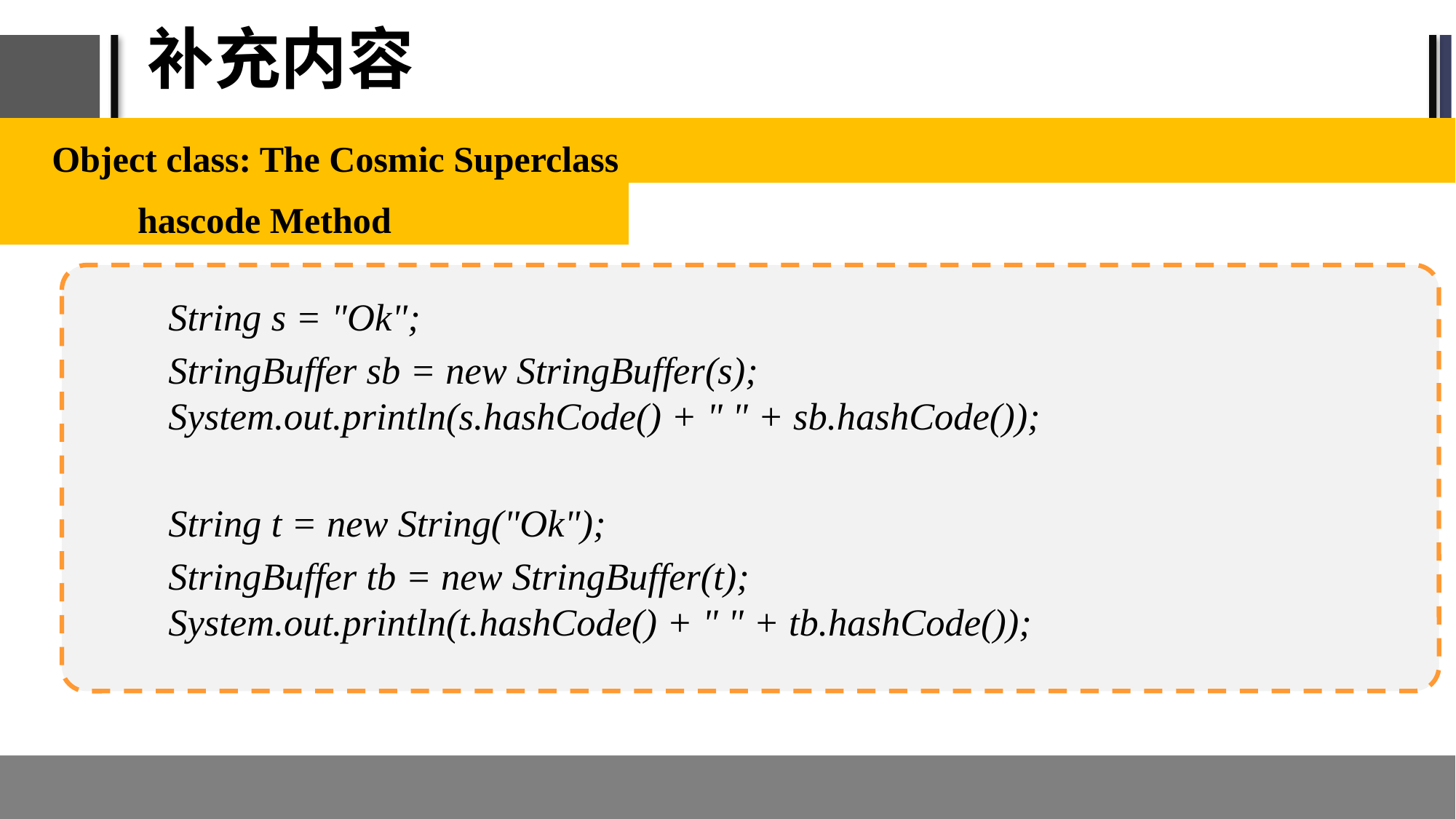

# 补充内容

Object class: The Cosmic Superclass

	hascode Method

String s = "Ok";
StringBuffer sb = new StringBuffer(s); System.out.println(s.hashCode() + " " + sb.hashCode());

String t = new String("Ok");
StringBuffer tb = new StringBuffer(t); System.out.println(t.hashCode() + " " + tb.hashCode());